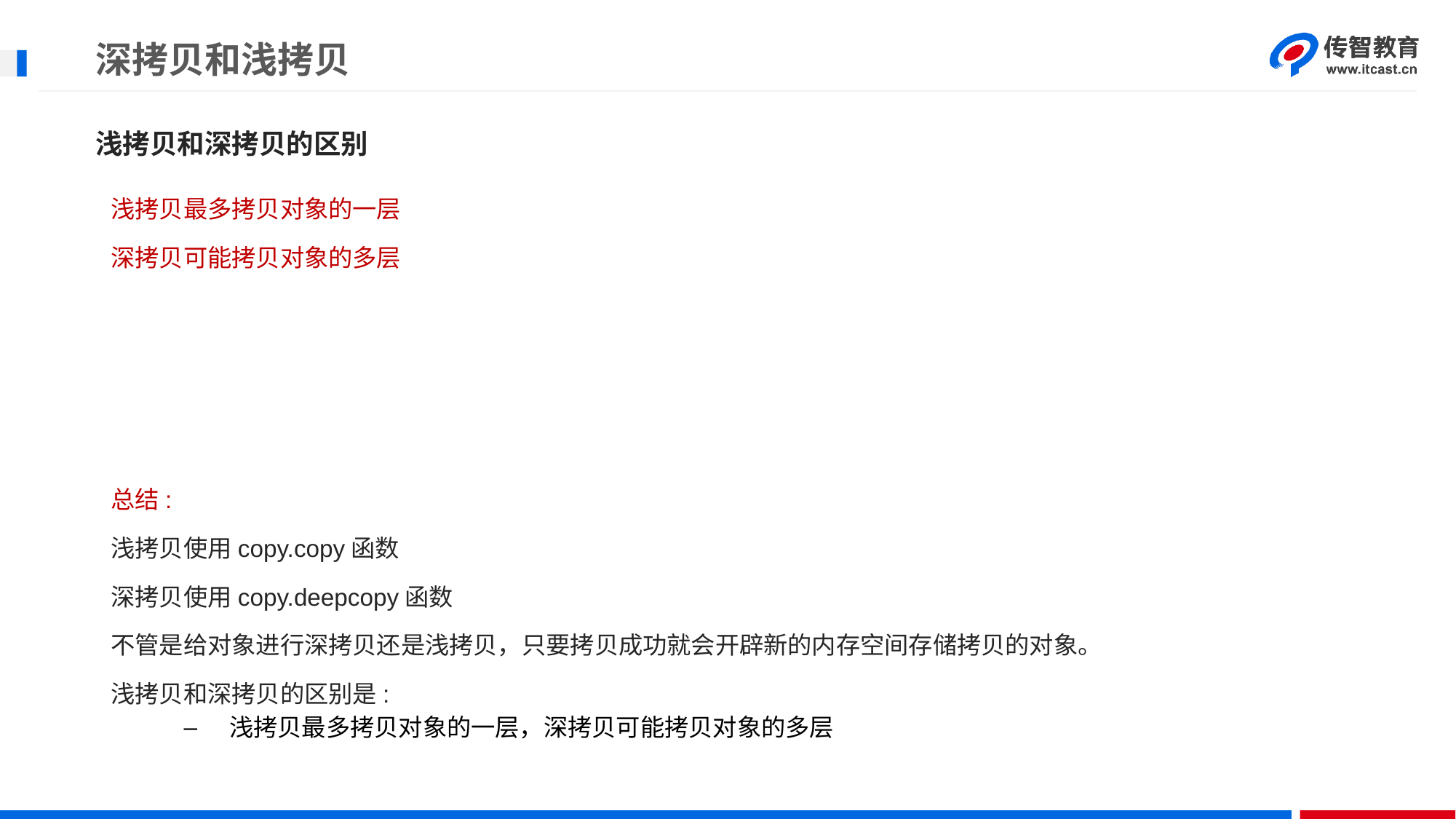

# 深拷贝和浅拷贝
浅拷贝和深拷贝的区别
浅拷贝最多拷贝对象的一层
深拷贝可能拷贝对象的多层

总结:
浅拷贝使用copy.copy函数
深拷贝使用copy.deepcopy函数
不管是给对象进行深拷贝还是浅拷贝，只要拷贝成功就会开辟新的内存空间存储拷贝的对象。
浅拷贝和深拷贝的区别是:
浅拷贝最多拷贝对象的一层，深拷贝可能拷贝对象的多层